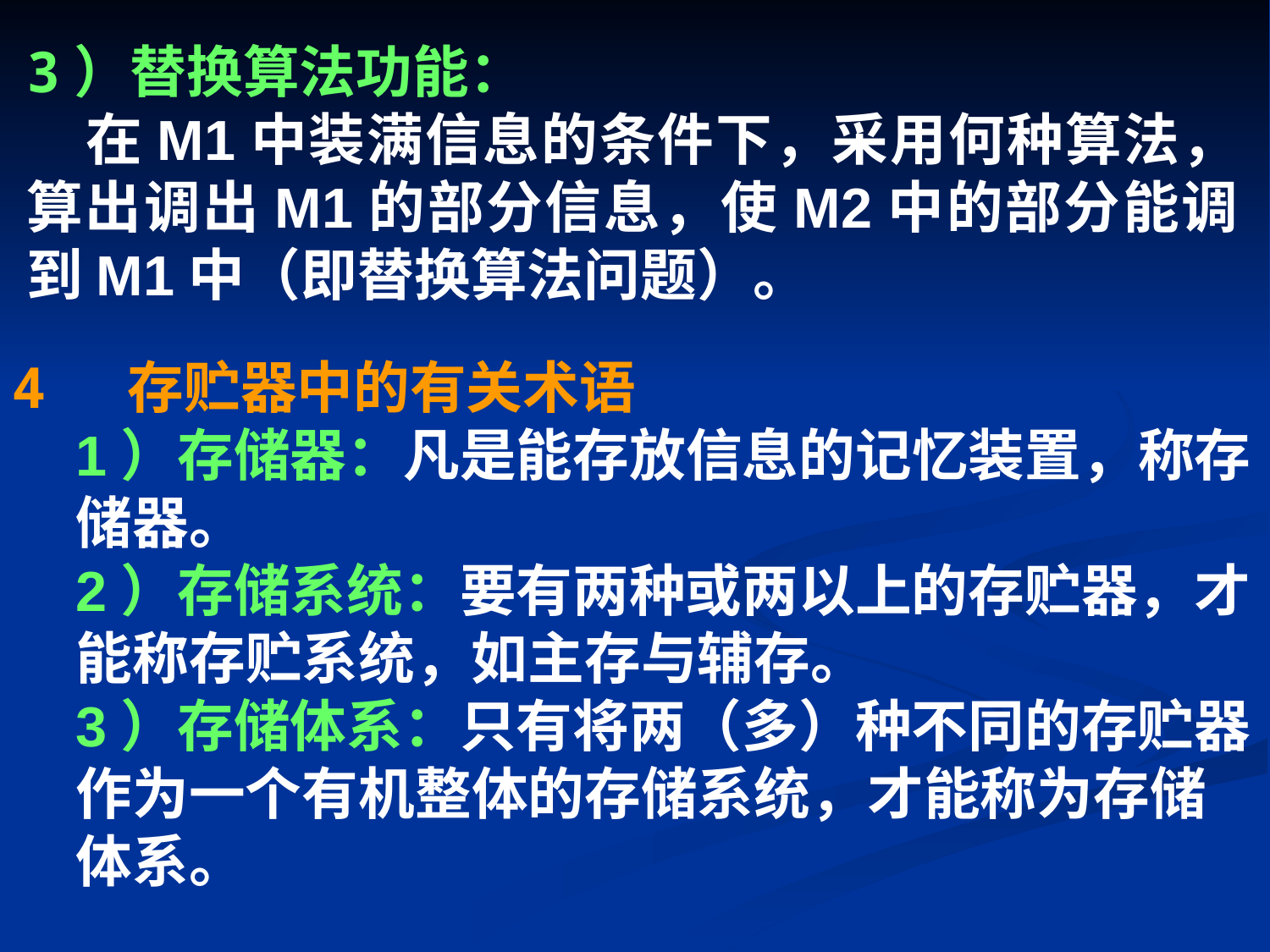

3）替换算法功能：
   在M1中装满信息的条件下，采用何种算法，算出调出M1的部分信息，使M2中的部分能调到M1中（即替换算法问题）。
4  存贮器中的有关术语
1）存储器：凡是能存放信息的记忆装置，称存储器。
2）存储系统：要有两种或两以上的存贮器，才能称存贮系统，如主存与辅存。
3）存储体系：只有将两（多）种不同的存贮器作为一个有机整体的存储系统，才能称为存储体系。